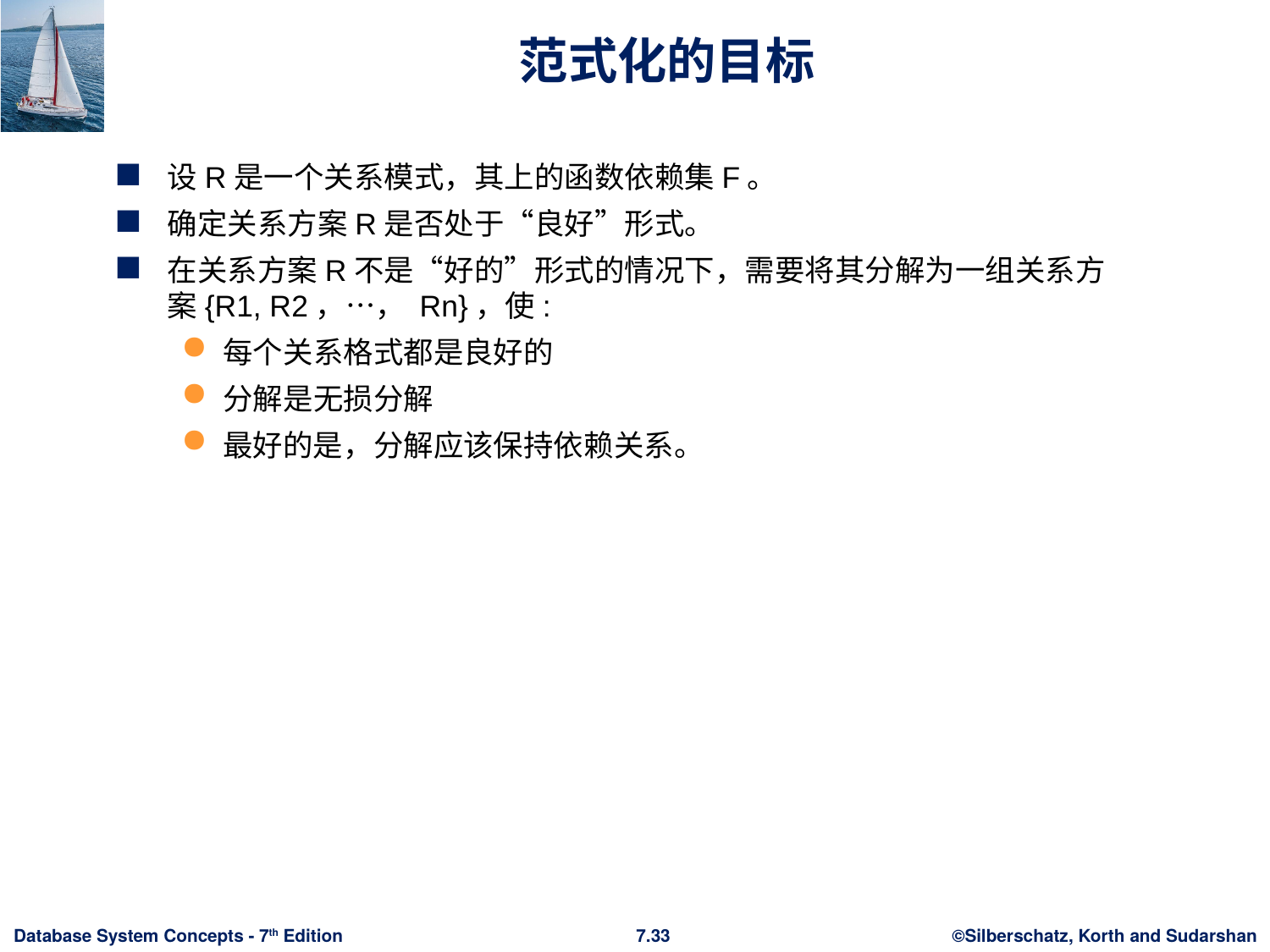

# 范式化的目标
设R是一个关系模式，其上的函数依赖集F。
确定关系方案R是否处于“良好”形式。
在关系方案R不是“好的”形式的情况下，需要将其分解为一组关系方案{R1, R2，…， Rn}，使:
每个关系格式都是良好的
分解是无损分解
最好的是，分解应该保持依赖关系。